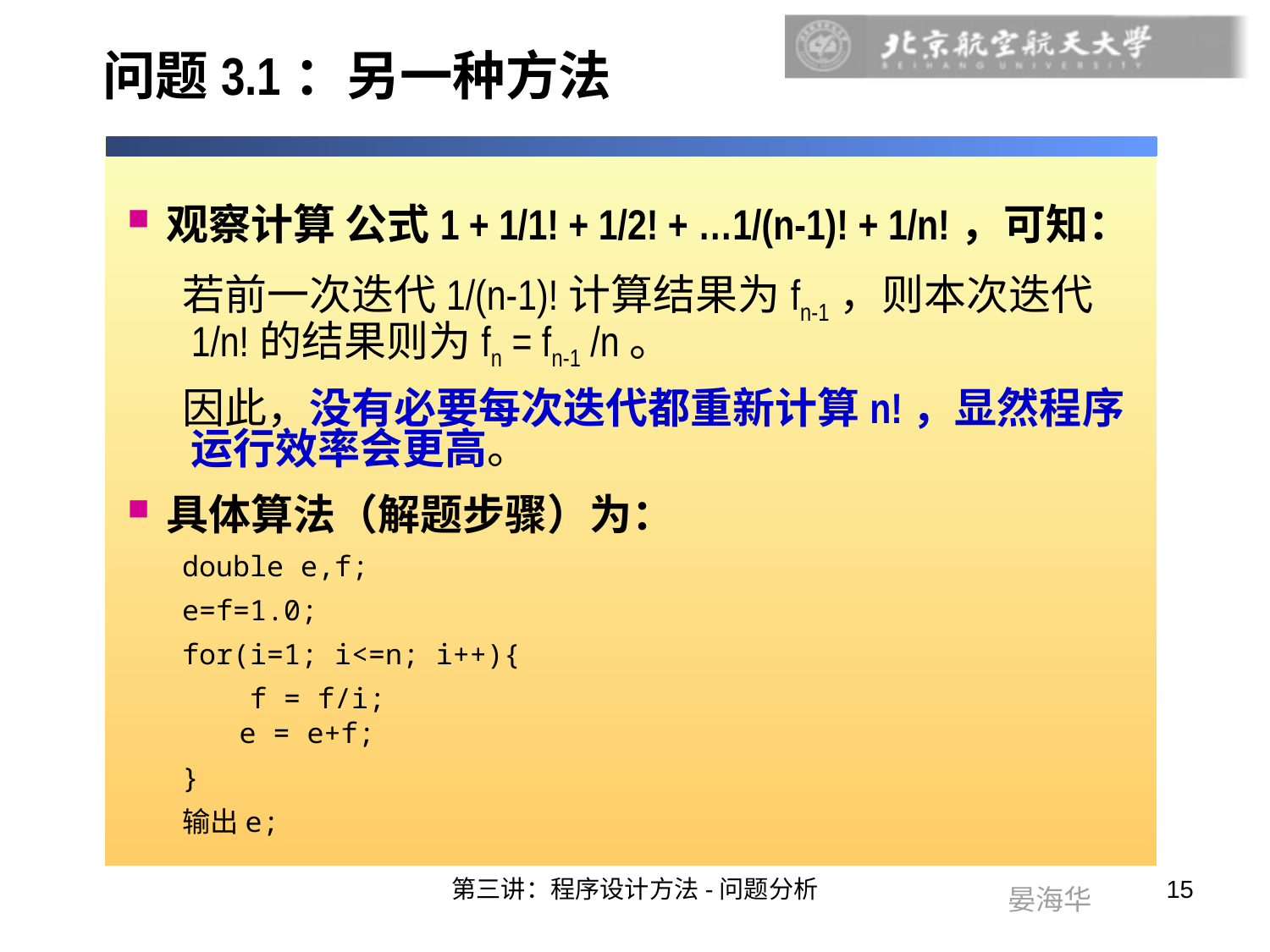

# 问题3.1：另一种方法
观察计算 公式1 + 1/1! + 1/2! + …1/(n-1)! + 1/n!，可知：
若前一次迭代1/(n-1)!计算结果为fn-1，则本次迭代1/n!的结果则为fn = fn-1 /n。
因此，没有必要每次迭代都重新计算n!，显然程序运行效率会更高。
具体算法（解题步骤）为：
double e,f;
e=f=1.0;
for(i=1; i<=n; i++){
    f = f/i;
e = e+f;
}
输出e;
第三讲：程序设计方法-问题分析
15